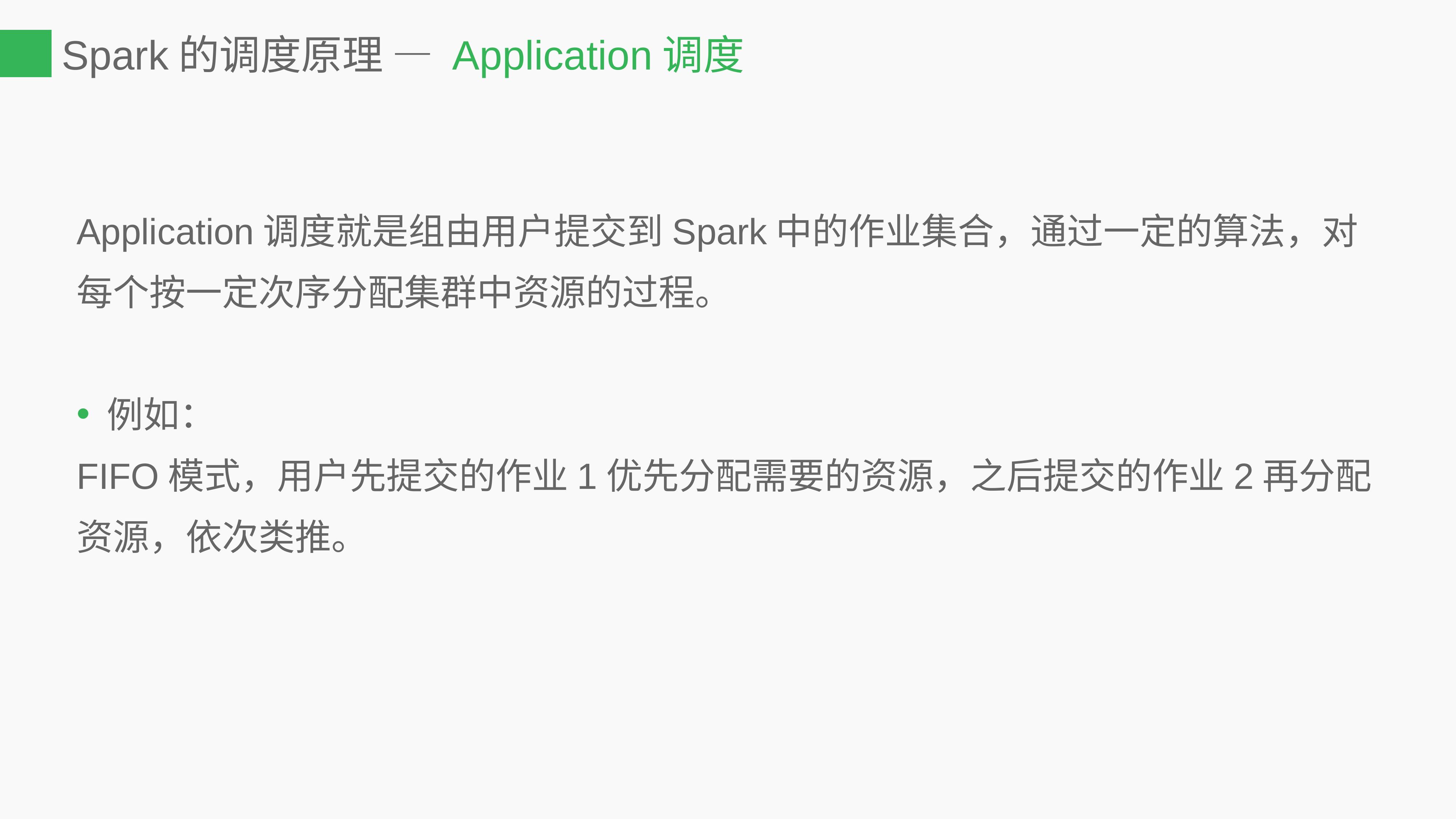

# Spark的调度原理 — Application调度
Application调度就是组由用户提交到Spark中的作业集合，通过一定的算法，对每个按一定次序分配集群中资源的过程。

例如：
FIFO模式，用户先提交的作业1优先分配需要的资源，之后提交的作业2再分配资源，依次类推。